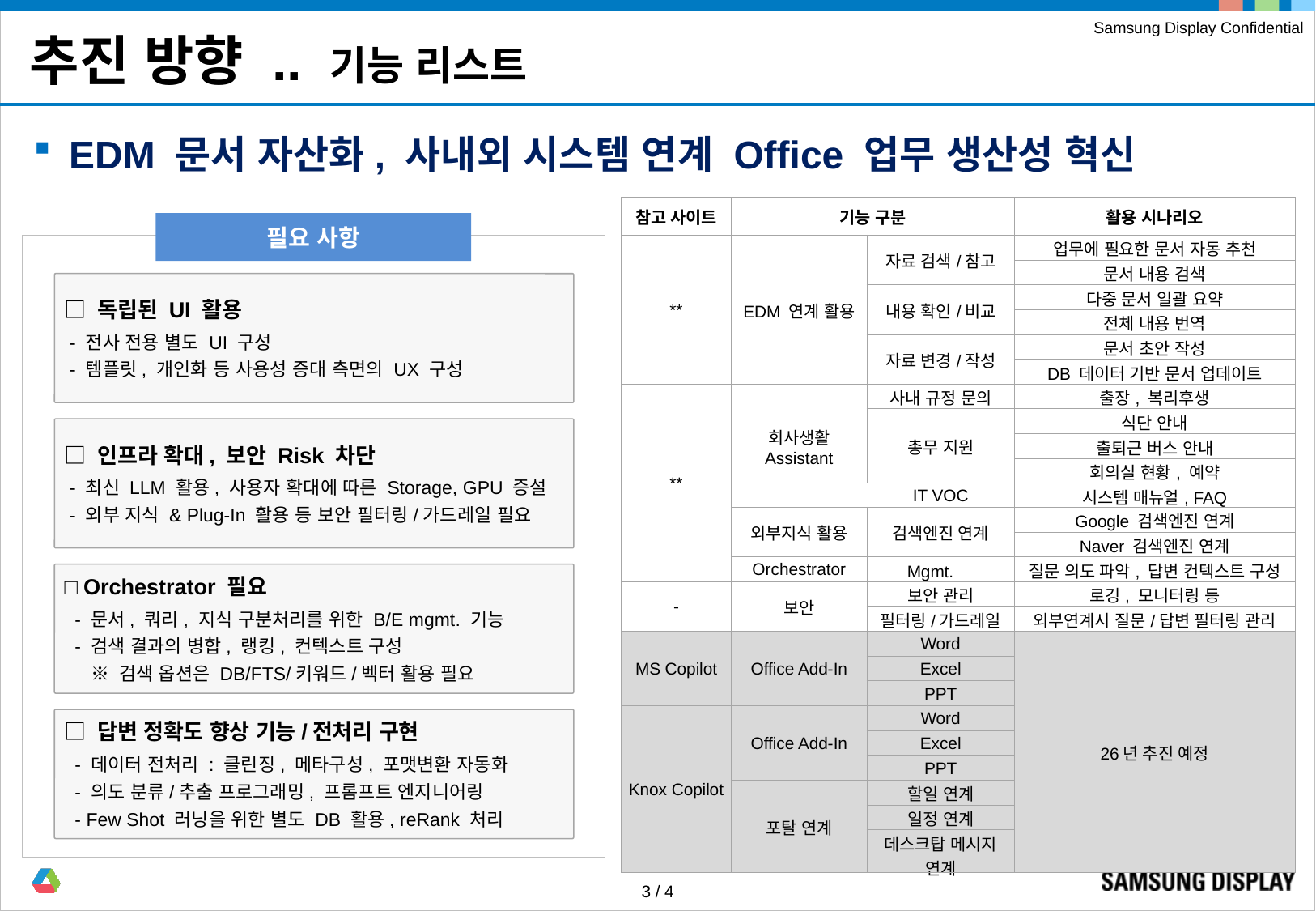

# 추진 방향 .. 기능 리스트
EDM 문서 자산화, 사내외 시스템 연계 Office 업무 생산성 혁신
| 참고 사이트 | 기능 구분 |  | 활용 시나리오 |
| --- | --- | --- | --- |
| \*\* | EDM 연계 활용 | 자료 검색/참고 | 업무에 필요한 문서 자동 추천 |
|  |  |  | 문서 내용 검색 |
|  |  | 내용 확인/비교 | 다중 문서 일괄 요약 |
|  |  |  | 전체 내용 번역 |
|  |  | 자료 변경/작성 | 문서 초안 작성 |
|  |  |  | DB 데이터 기반 문서 업데이트 |
| \*\* | 회사생활 Assistant | 사내 규정 문의 | 출장, 복리후생 |
|  |  | 총무 지원 | 식단 안내 |
|  |  |  | 출퇴근 버스 안내 |
|  |  |  | 회의실 현황, 예약 |
|  |  | IT VOC | 시스템 매뉴얼, FAQ |
|  | 외부지식 활용 | 검색엔진 연계 | Google 검색엔진 연계 |
|  |  |  | Naver 검색엔진 연계 |
|  | Orchestrator | Mgmt. | 질문 의도 파악, 답변 컨텍스트 구성 |
| - | 보안 | 보안 관리 | 로깅, 모니터링 등 |
| - | 보안 | 필터링/가드레일 | 외부연계시 질문/답변 필터링 관리 |
| MS Copilot | Office Add-In | Word | 26년 추진 예정 |
|  |  | Excel |  |
|  |  | PPT |  |
| Knox Copilot | Office Add-In | Word |  |
|  |  | Excel |  |
|  |  | PPT |  |
|  | 포탈 연계 | 할일 연계 |  |
|  |  | 일정 연계 |  |
|  |  | 데스크탑 메시지 연계 |  |
필요 사항

□ 독립된 UI 활용
 - 전사 전용 별도 UI 구성
 - 템플릿, 개인화 등 사용성 증대 측면의 UX 구성
□ 인프라 확대, 보안 Risk 차단
 - 최신 LLM 활용, 사용자 확대에 따른 Storage, GPU 증설
 - 외부 지식 & Plug-In 활용 등 보안 필터링/가드레일 필요
□ Orchestrator 필요
  - 문서, 쿼리, 지식 구분처리를 위한 B/E mgmt. 기능
  - 검색 결과의 병합, 랭킹, 컨텍스트 구성
     ※ 검색 옵션은 DB/FTS/키워드/벡터 활용 필요
□ 답변 정확도 향상 기능/전처리 구현
  - 데이터 전처리 : 클린징, 메타구성, 포맷변환 자동화
  - 의도 분류/추출 프로그래밍, 프롬프트 엔지니어링
  - Few Shot 러닝을 위한 별도 DB 활용, reRank 처리
3 / 4